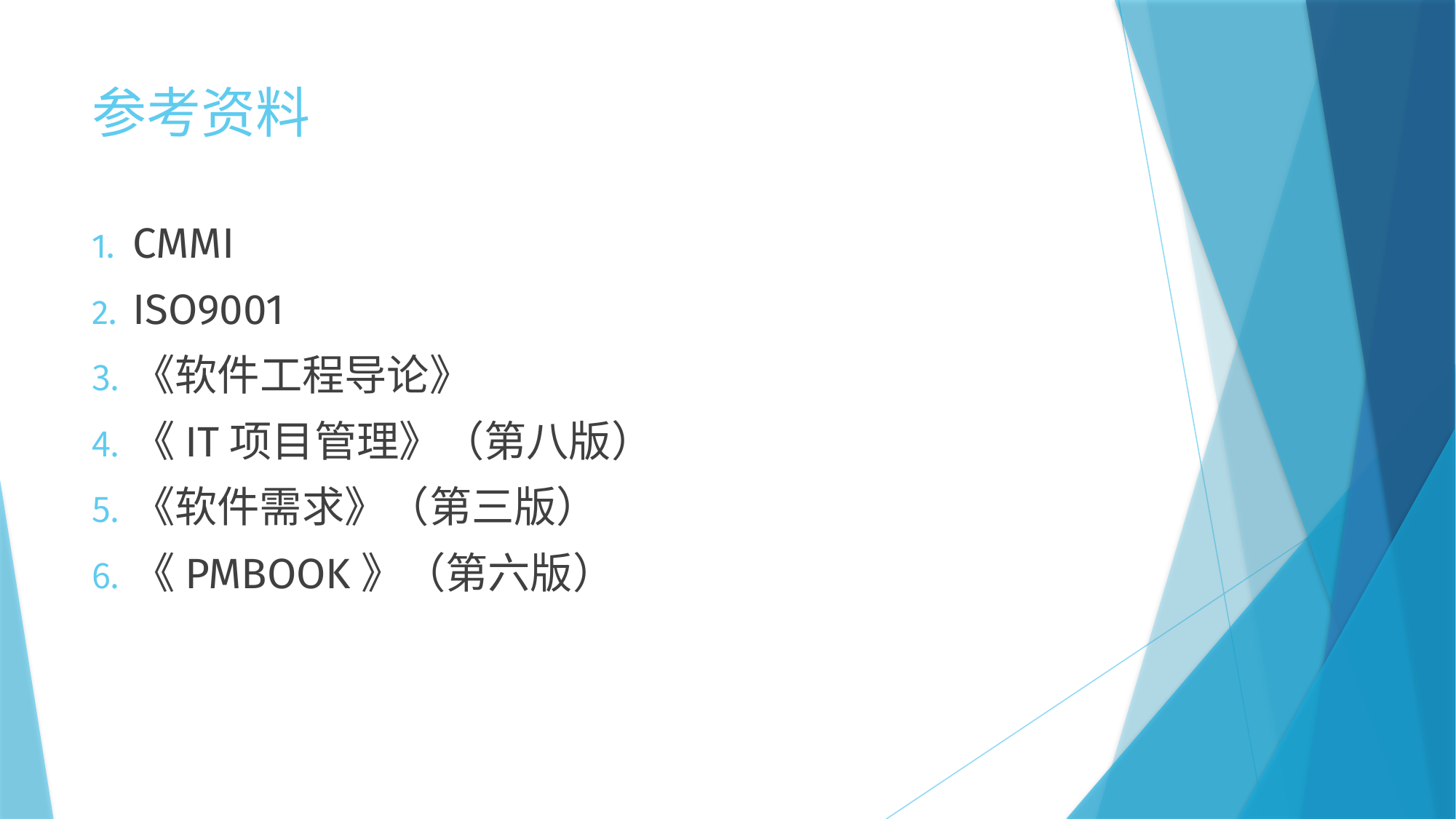

# 参考资料
CMMI
ISO9001
《软件工程导论》
《IT项目管理》（第八版）
《软件需求》（第三版）
《PMBOOK》（第六版）